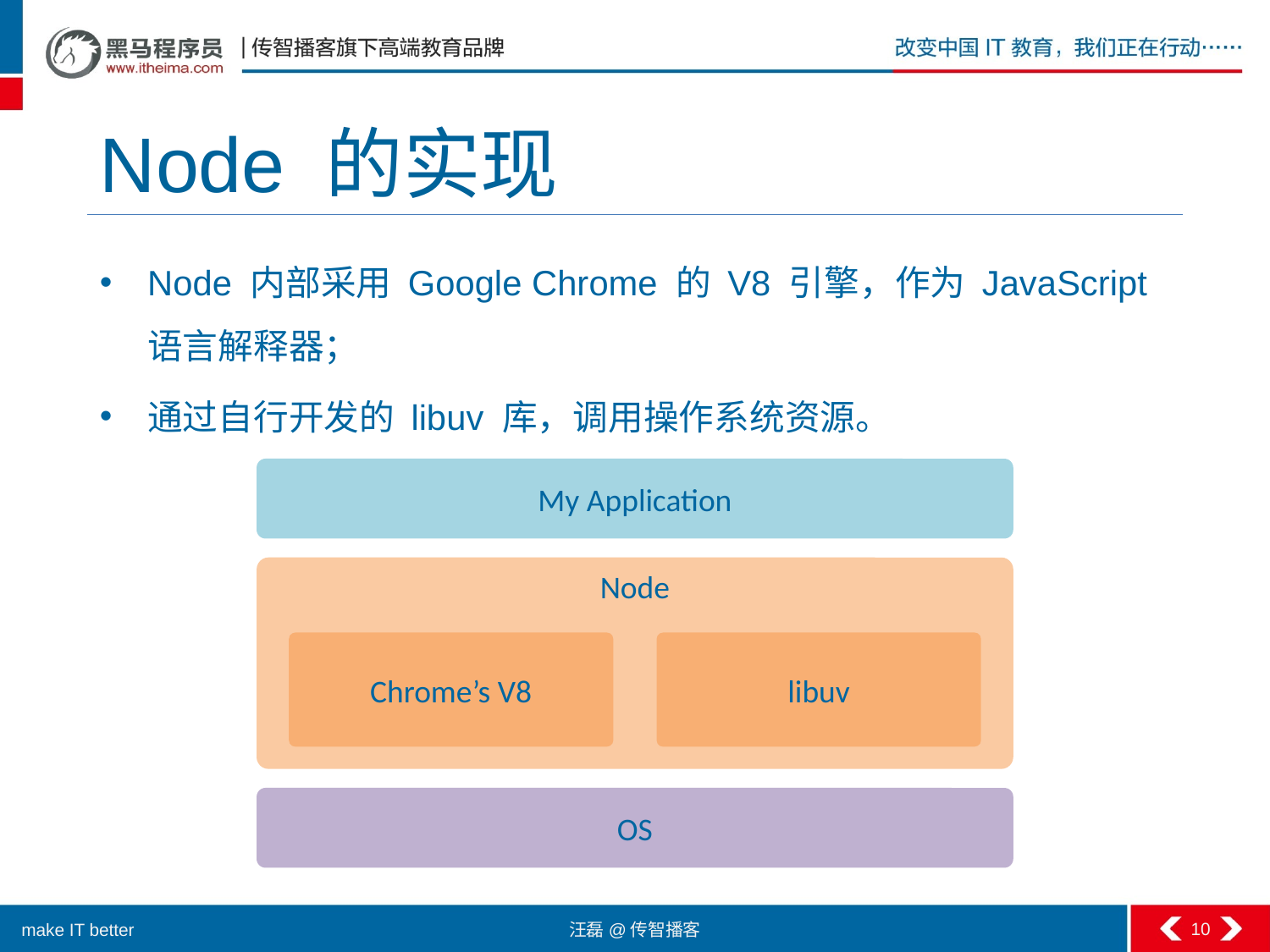

# Node 的实现
Node 内部采用 Google Chrome 的 V8 引擎，作为 JavaScript 语言解释器；
通过自行开发的 libuv 库，调用操作系统资源。
My Application
Node
Chrome’s V8
libuv
OS
10
汪磊@传智播客
make IT better